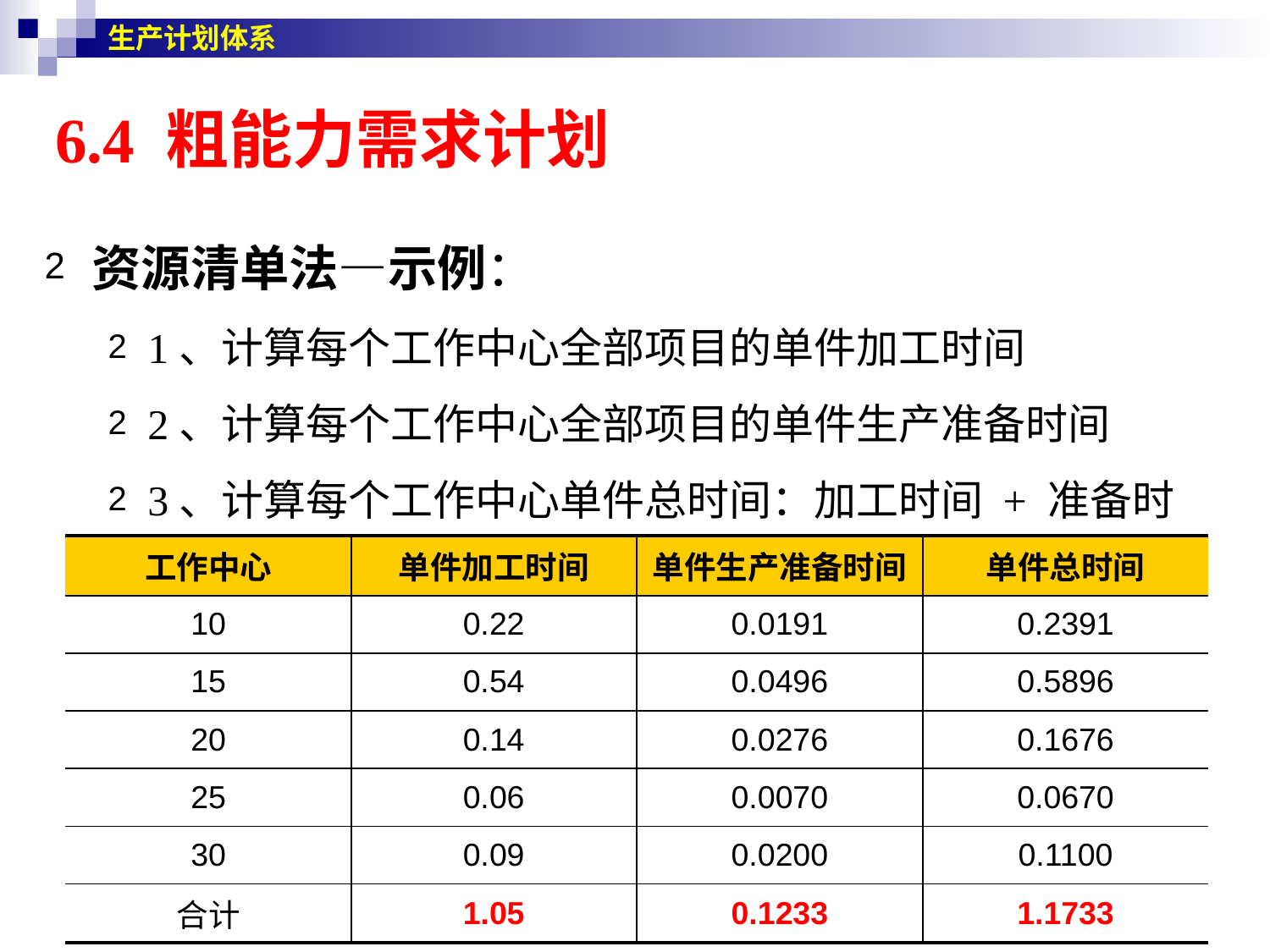

生产计划体系
# 6.4 粗能力需求计划
资源清单法—示例：
1、计算每个工作中心全部项目的单件加工时间
2、计算每个工作中心全部项目的单件生产准备时间
3、计算每个工作中心单件总时间：加工时间 + 准备时间
| 工作中心 | 单件加工时间 | 单件生产准备时间 | 单件总时间 |
| --- | --- | --- | --- |
| 10 | 0.22 | 0.0191 | 0.2391 |
| 15 | 0.54 | 0.0496 | 0.5896 |
| 20 | 0.14 | 0.0276 | 0.1676 |
| 25 | 0.06 | 0.0070 | 0.0670 |
| 30 | 0.09 | 0.0200 | 0.1100 |
| 合计 | 1.05 | 0.1233 | 1.1733 |